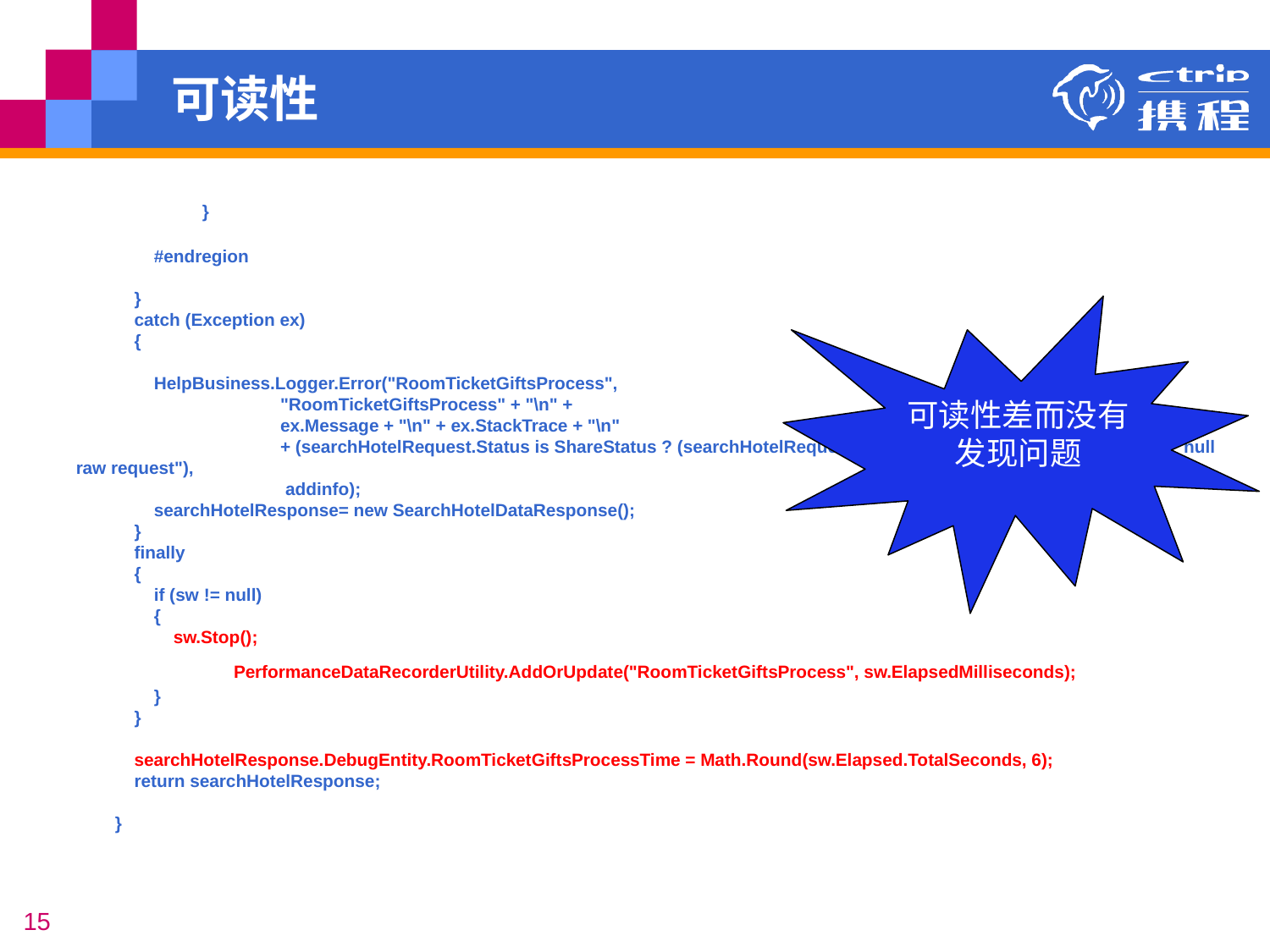

# 可读性
                }

                #endregion

            }
            catch (Exception ex)
            {

                HelpBusiness.Logger.Error("RoomTicketGiftsProcess",
                                          "RoomTicketGiftsProcess" + "\n" +
                                          ex.Message + "\n" + ex.StackTrace + "\n"
                                          + (searchHotelRequest.Status is ShareStatus ? (searchHotelRequest.Status as ShareStatus).RawRequest : "null raw request"),
                                           addinfo);
                searchHotelResponse= new SearchHotelDataResponse();
            }
            finally
            {
                if (sw != null)
                {
                    sw.Stop();
                    PerformanceDataRecorderUtility.AddOrUpdate("RoomTicketGiftsProcess", sw.ElapsedMilliseconds);
                }
            }

            searchHotelResponse.DebugEntity.RoomTicketGiftsProcessTime = Math.Round(sw.Elapsed.TotalSeconds, 6);
            return searchHotelResponse;

        }
可读性差而没有发现问题
15